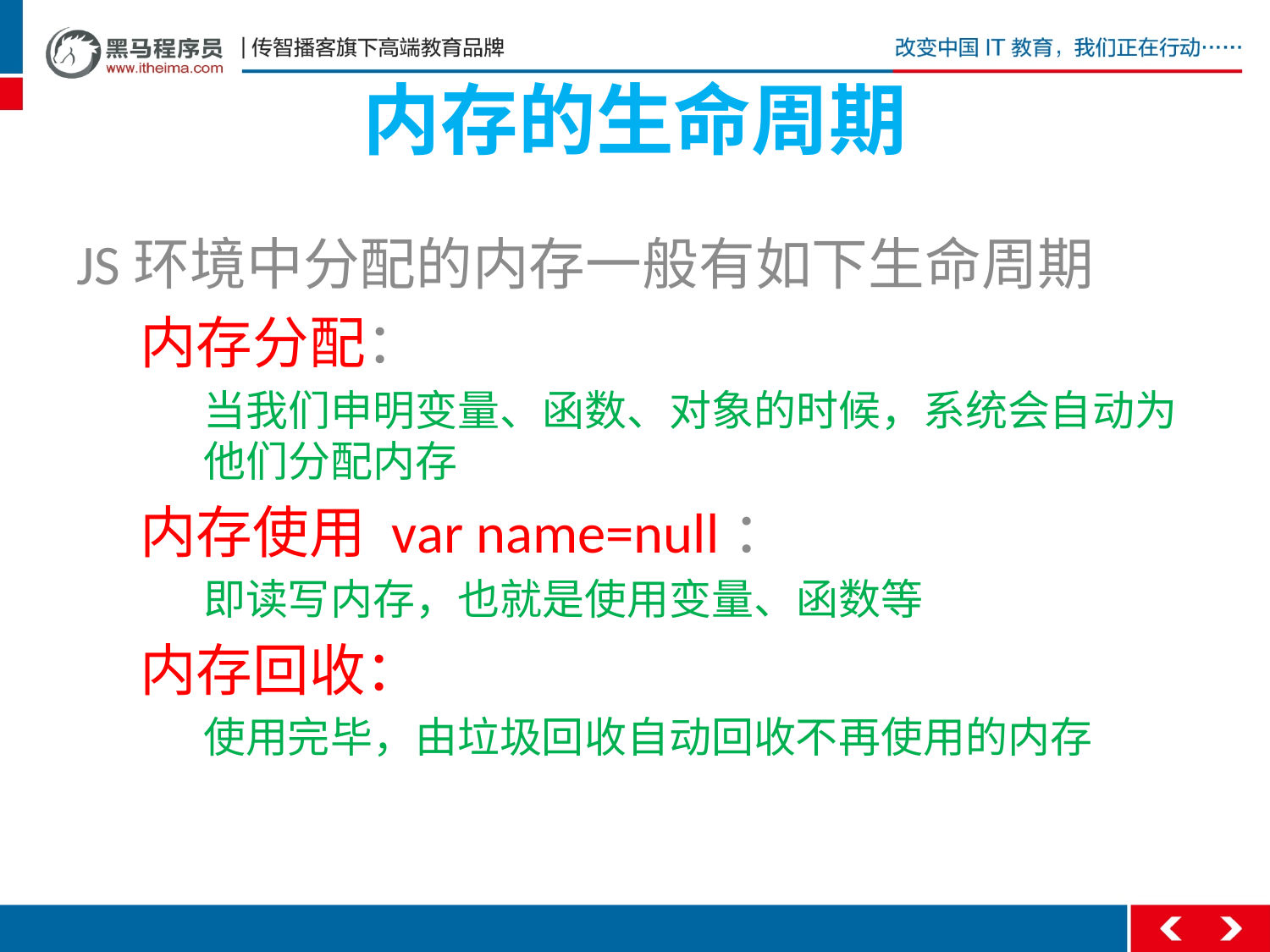

# 内存的生命周期
JS环境中分配的内存一般有如下生命周期
内存分配：
当我们申明变量、函数、对象的时候，系统会自动为他们分配内存
内存使用 var name=null：
即读写内存，也就是使用变量、函数等
内存回收：
使用完毕，由垃圾回收自动回收不再使用的内存